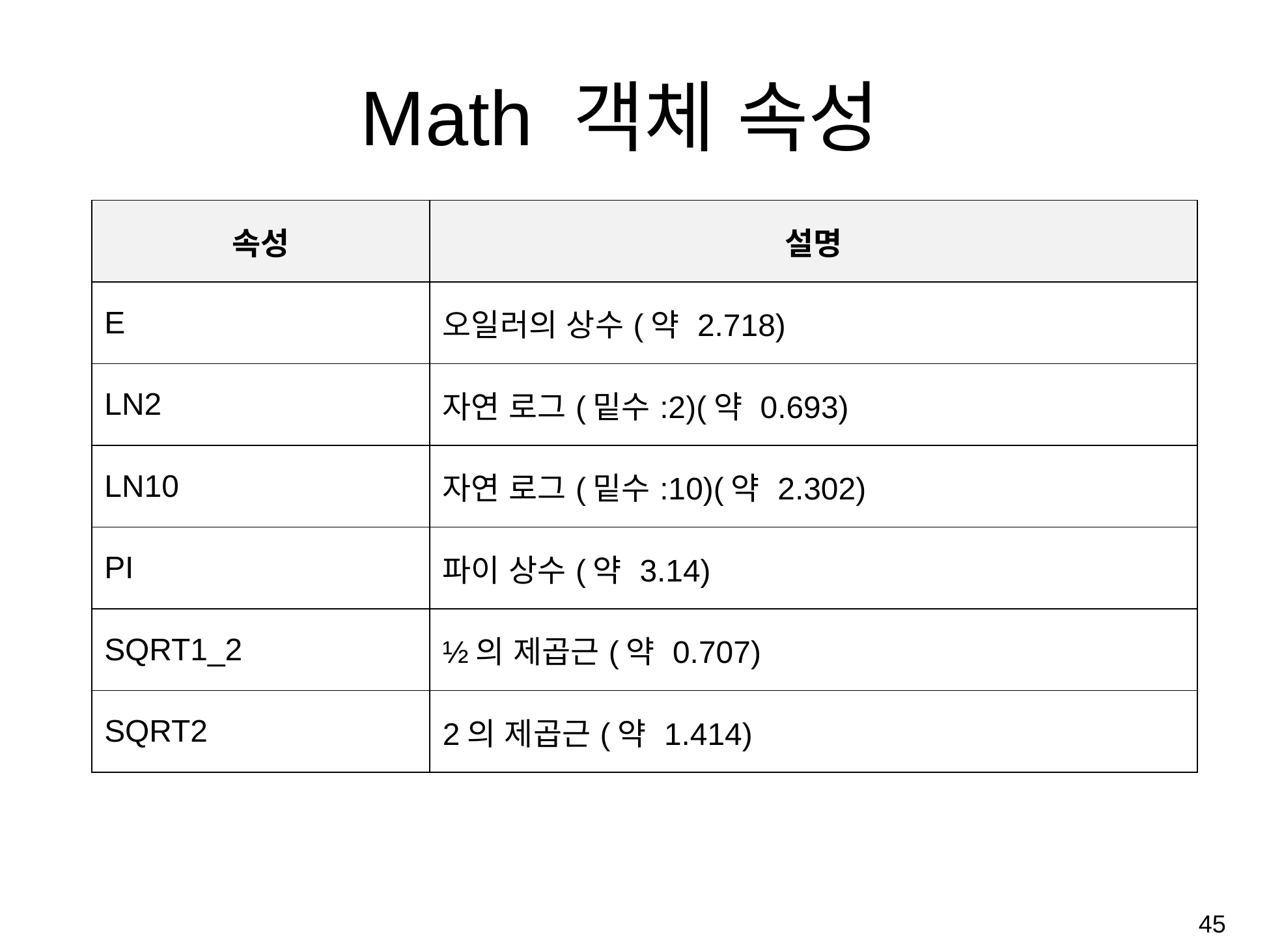

# Math 객체 속성
| 속성 | 설명 |
| --- | --- |
| E | 오일러의 상수(약 2.718) |
| LN2 | 자연 로그(밑수:2)(약 0.693) |
| LN10 | 자연 로그(밑수:10)(약 2.302) |
| PI | 파이 상수(약 3.14) |
| SQRT1\_2 | ½의 제곱근(약 0.707) |
| SQRT2 | 2의 제곱근(약 1.414) |
45